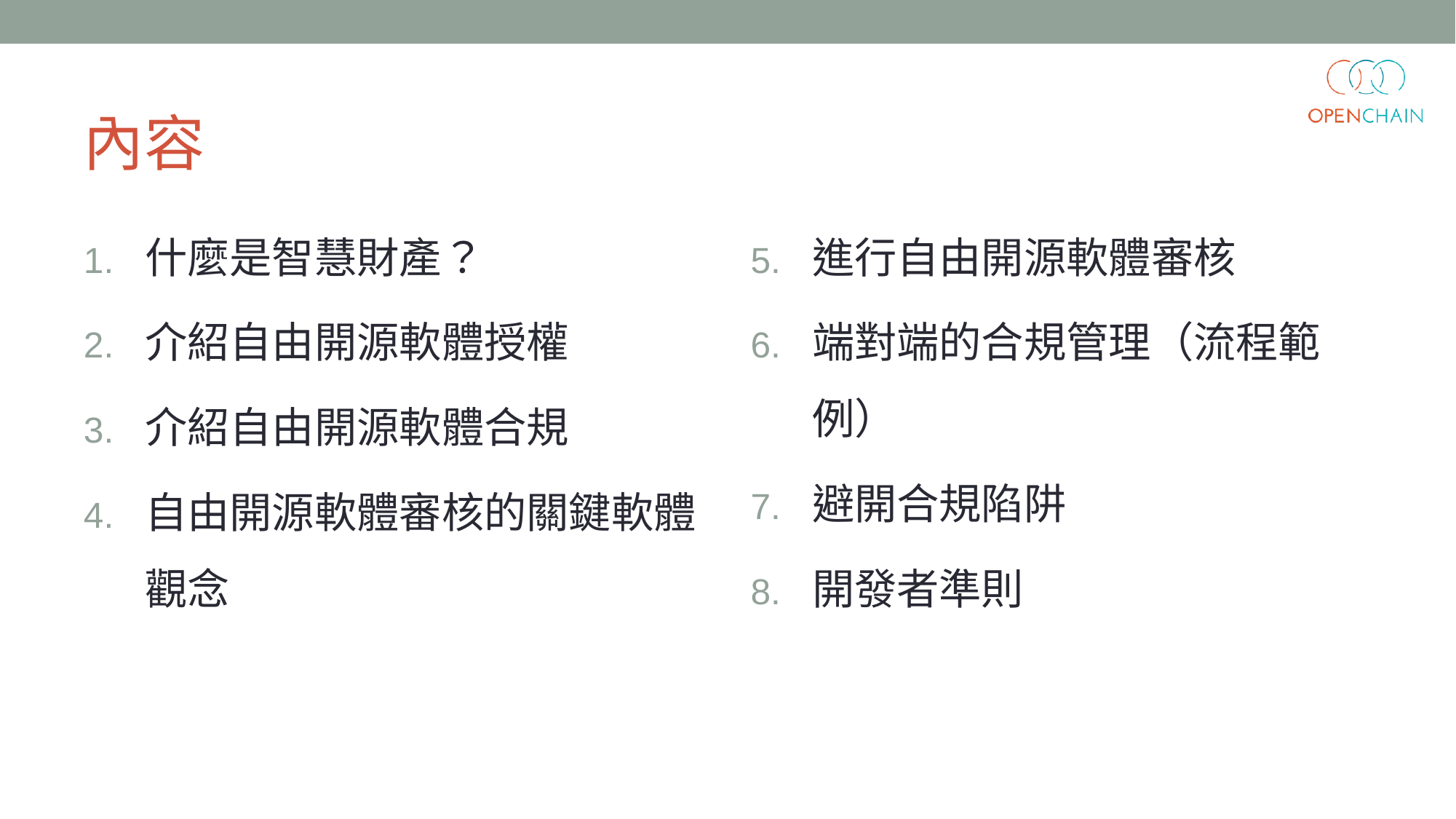

# 內容
什麼是智慧財產？
介紹自由開源軟體授權
介紹自由開源軟體合規
自由開源軟體審核的關鍵軟體觀念
進行自由開源軟體審核
端對端的合規管理（流程範例）
避開合規陷阱
開發者準則